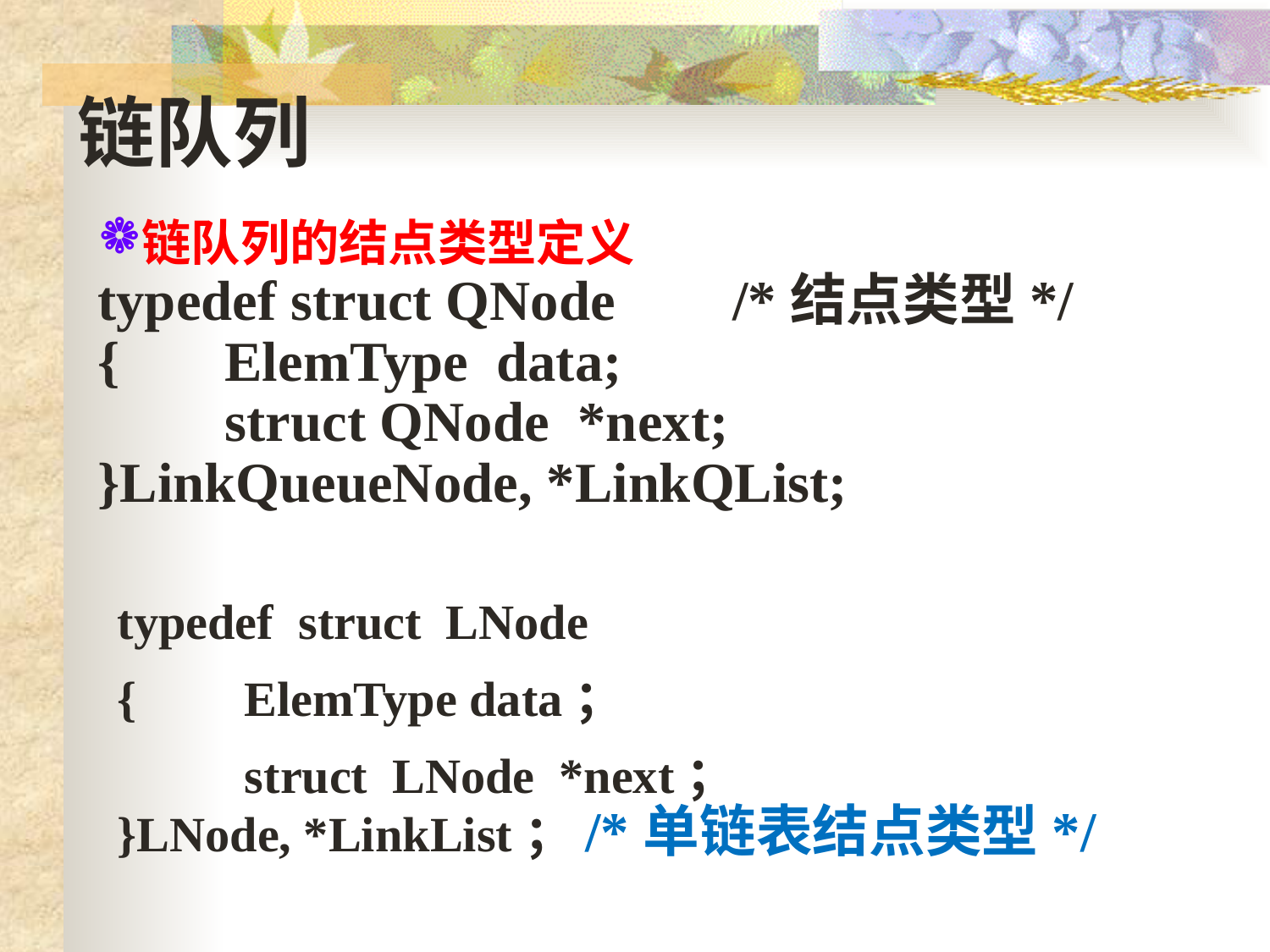

链队列
链队列的结点类型定义
typedef struct QNode	/*结点类型*/
{	ElemType  data;
	struct QNode  *next;
}LinkQueueNode, *LinkQList;
typedef  struct  LNode
{	ElemType data；
	struct  LNode  *next；
}LNode, *LinkList；/*单链表结点类型*/